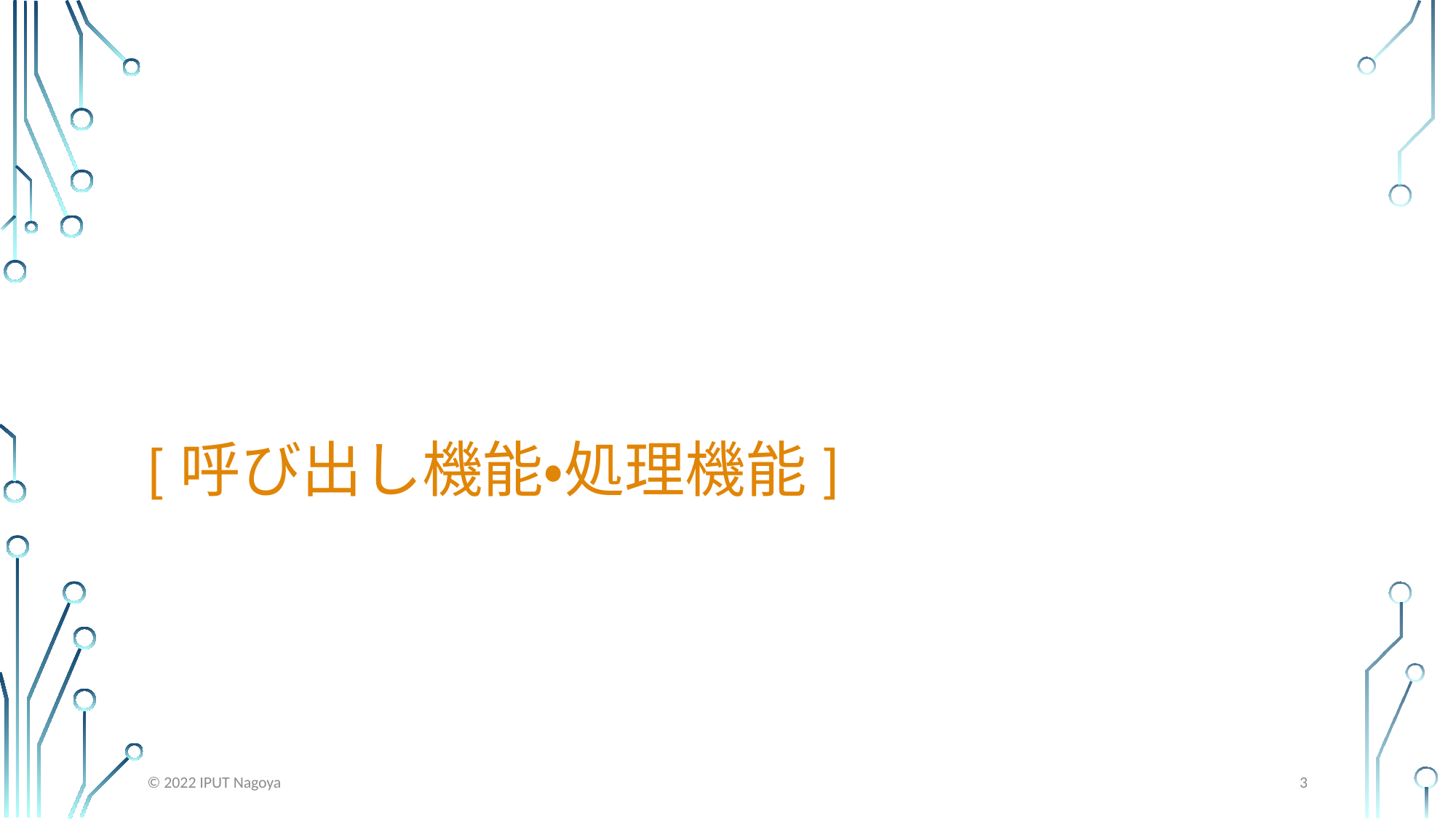

# [呼び出し機能・処理機能]
3
©️ 2022 IPUT Nagoya